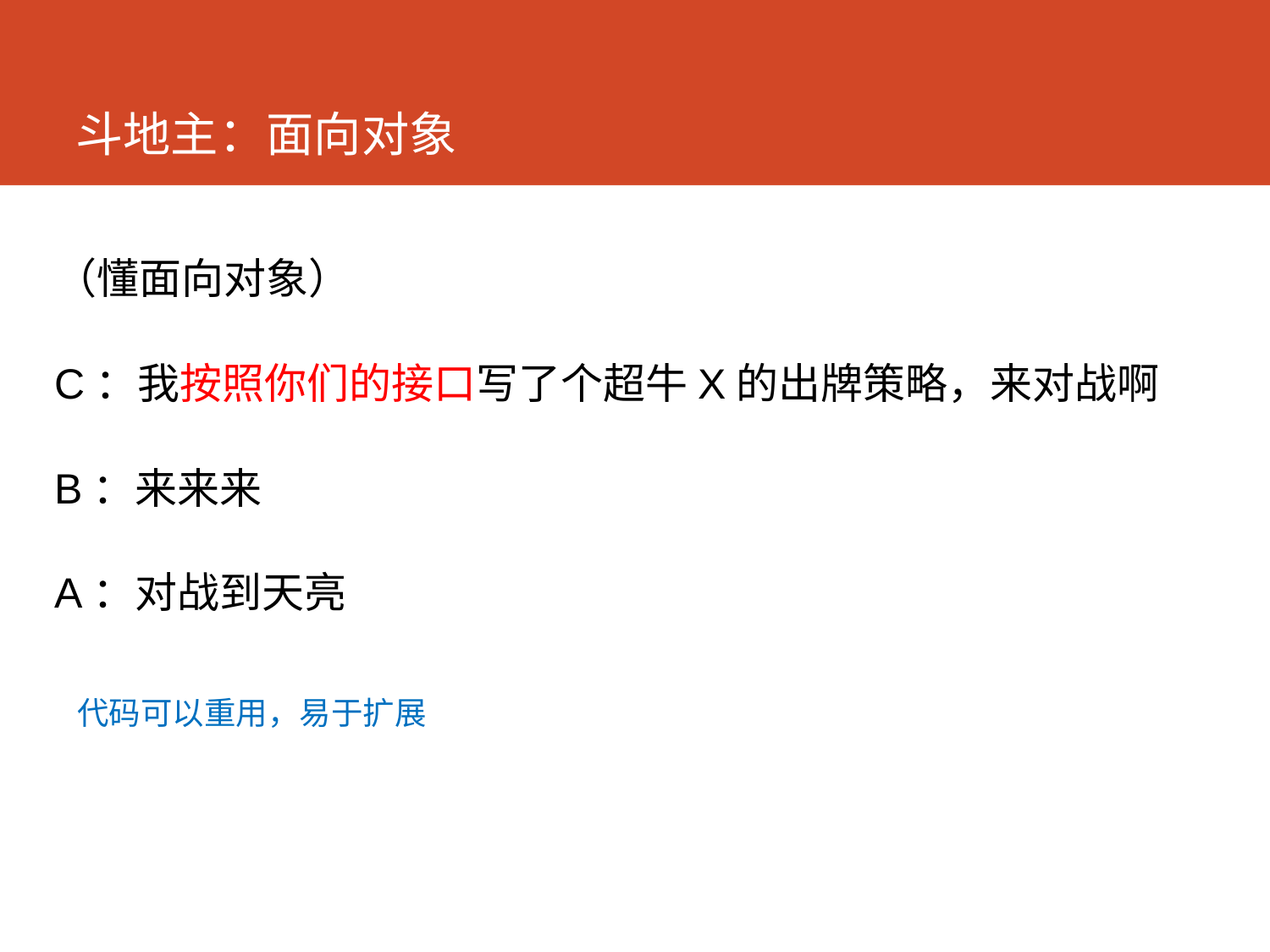

# 斗地主：面向对象
（懂面向对象）
C：我按照你们的接口写了个超牛X的出牌策略，来对战啊
B：来来来
A：对战到天亮
代码可以重用，易于扩展